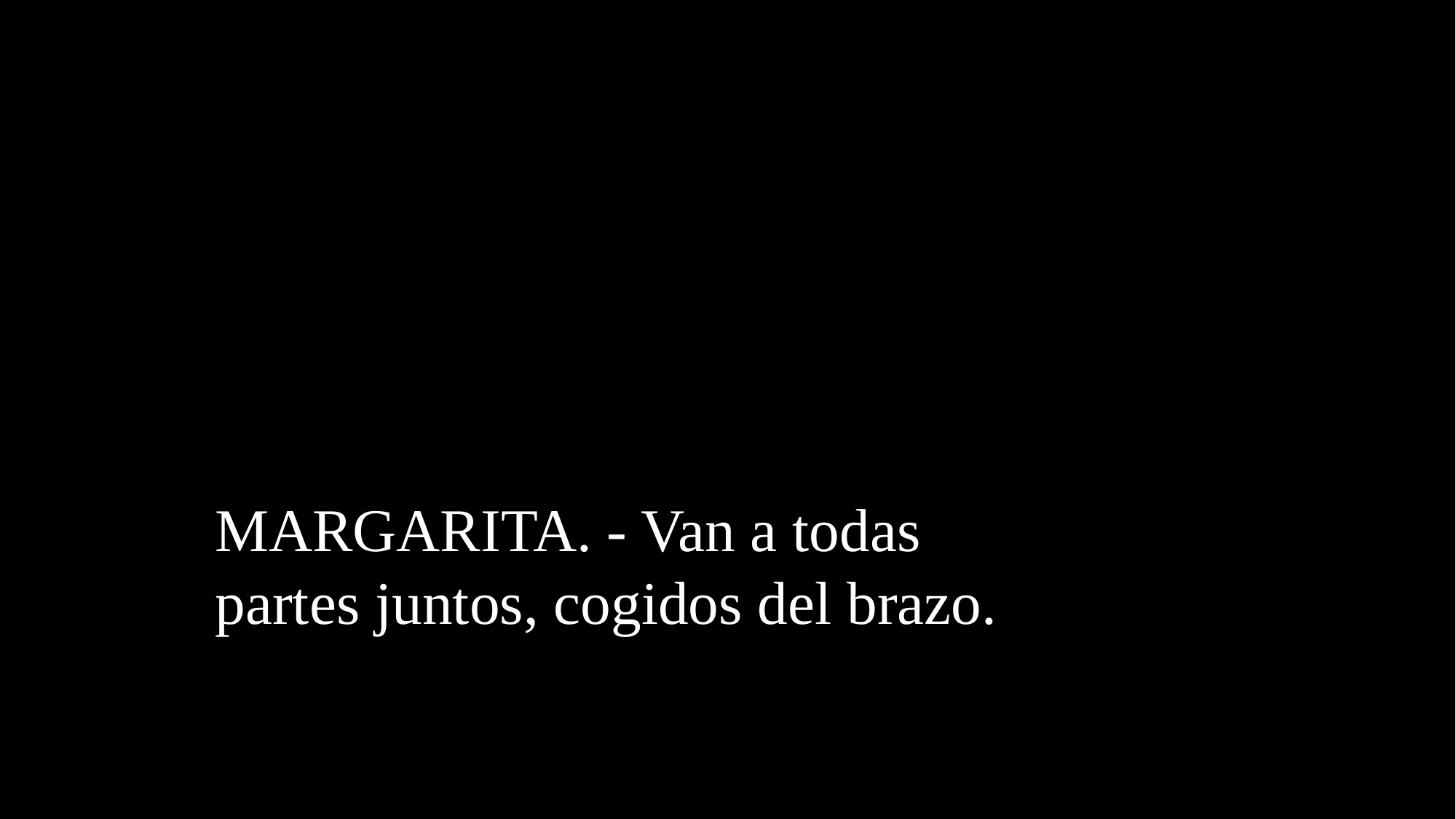

MARGARITA. - Van a todas partes juntos, cogidos del brazo.

マルガリータ: でも、主人はその女性と2年前から付き合っています